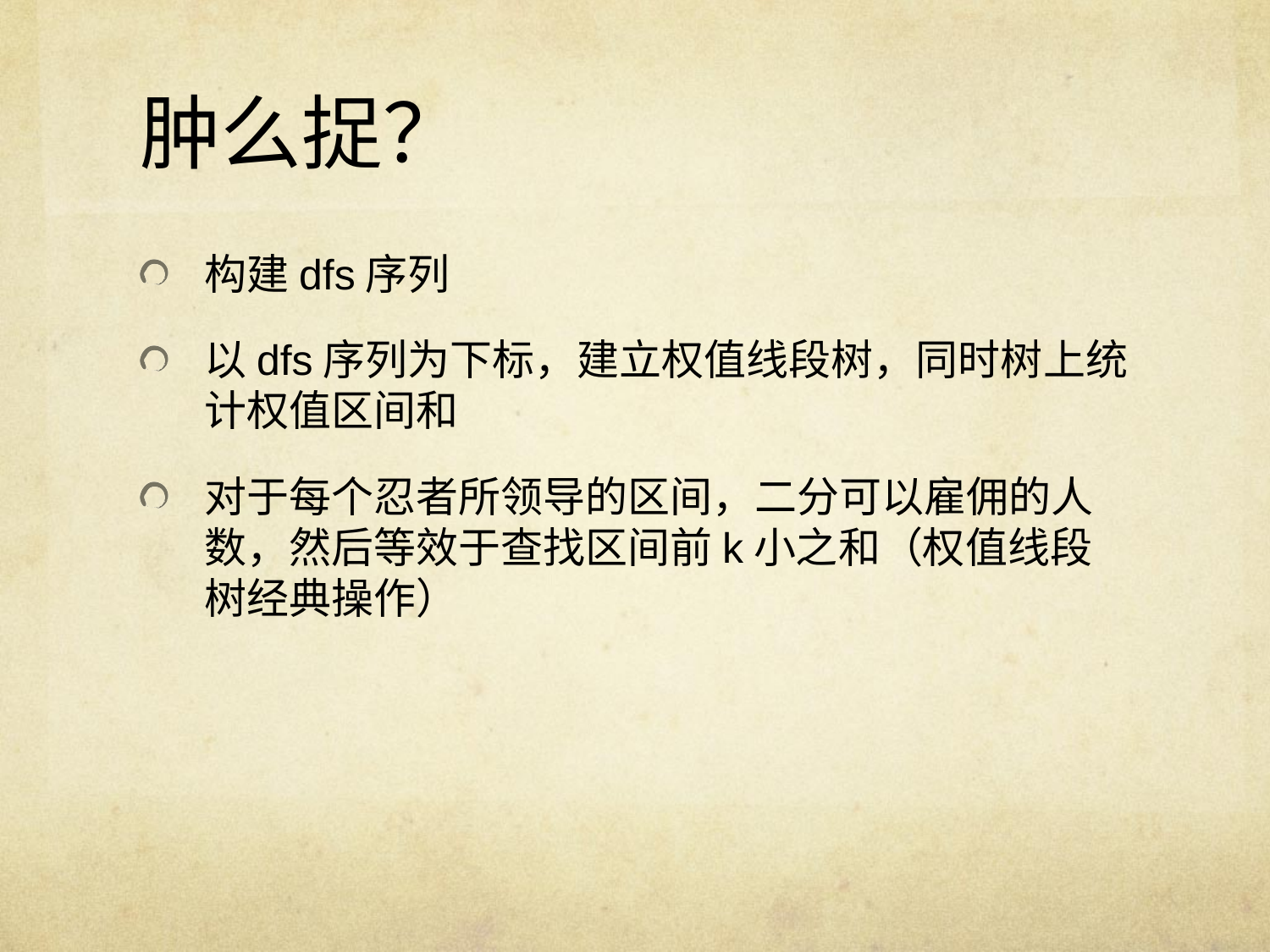

# 肿么捉？
构建dfs序列
以dfs序列为下标，建立权值线段树，同时树上统计权值区间和
对于每个忍者所领导的区间，二分可以雇佣的人数，然后等效于查找区间前k小之和（权值线段树经典操作）